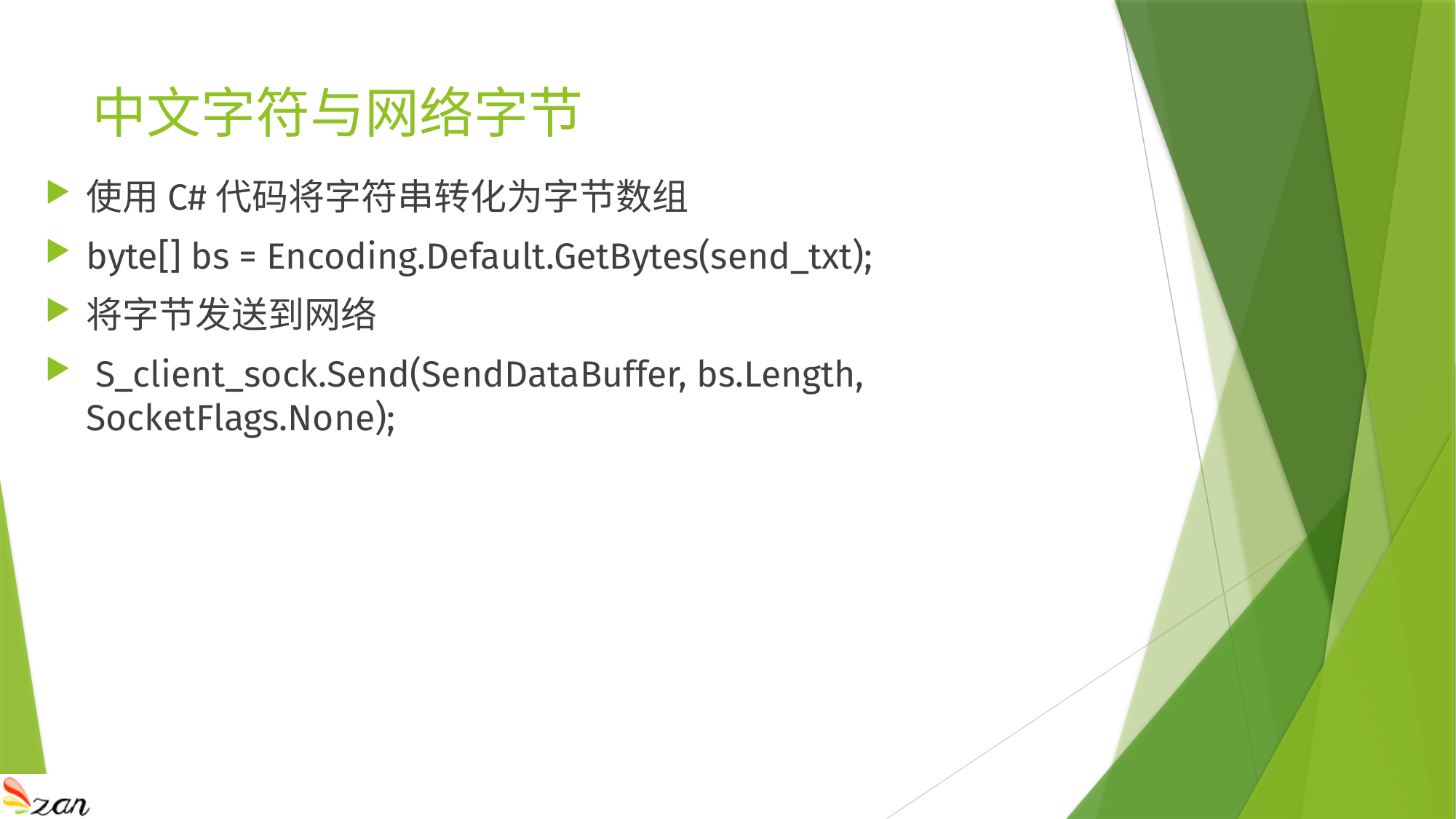

# 中文字符与网络字节
使用C#代码将字符串转化为字节数组
byte[] bs = Encoding.Default.GetBytes(send_txt);
将字节发送到网络
 S_client_sock.Send(SendDataBuffer, bs.Length, SocketFlags.None);